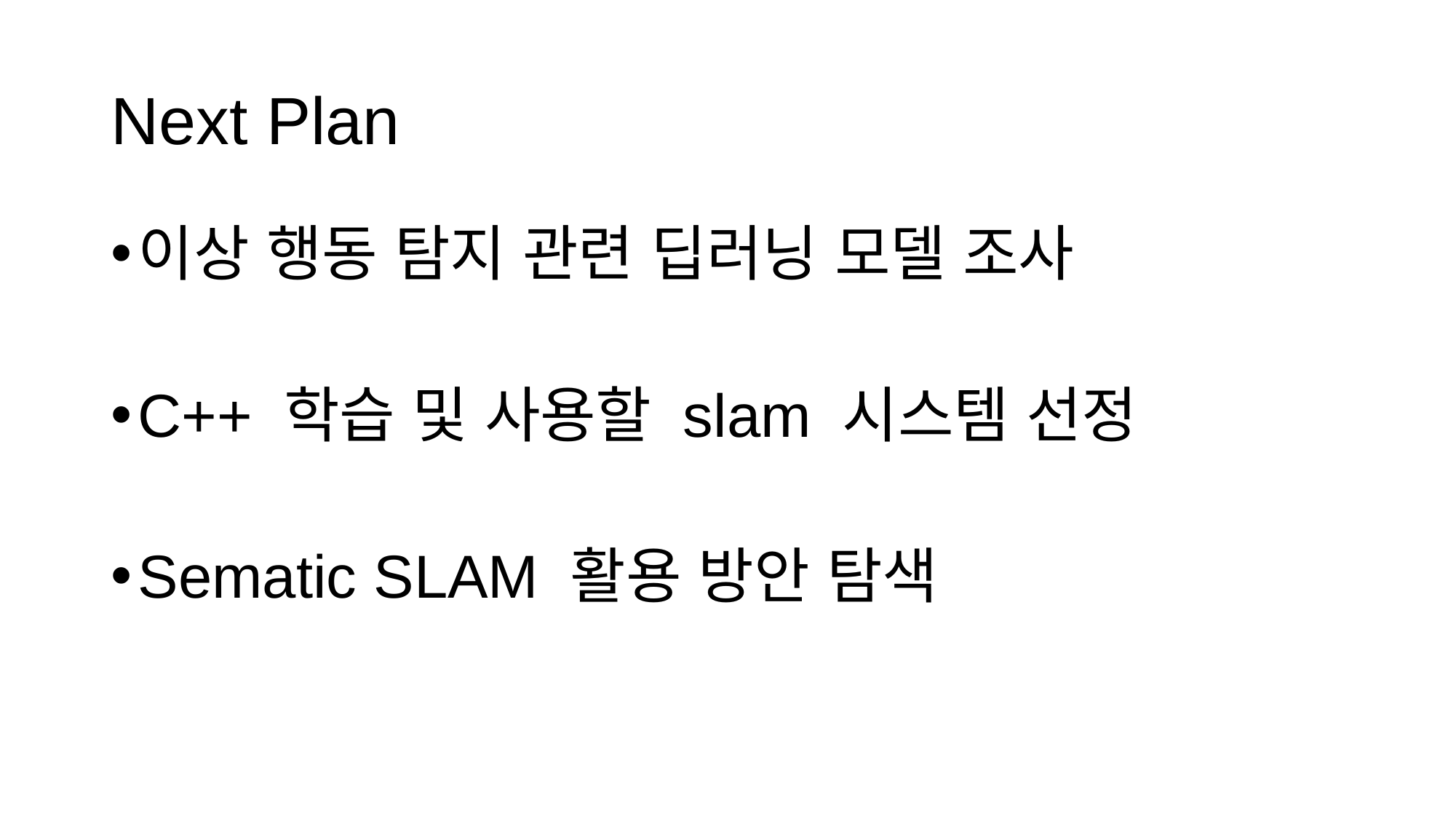

# Next Plan
이상 행동 탐지 관련 딥러닝 모델 조사

C++ 학습 및 사용할 slam 시스템 선정

Sematic SLAM 활용 방안 탐색